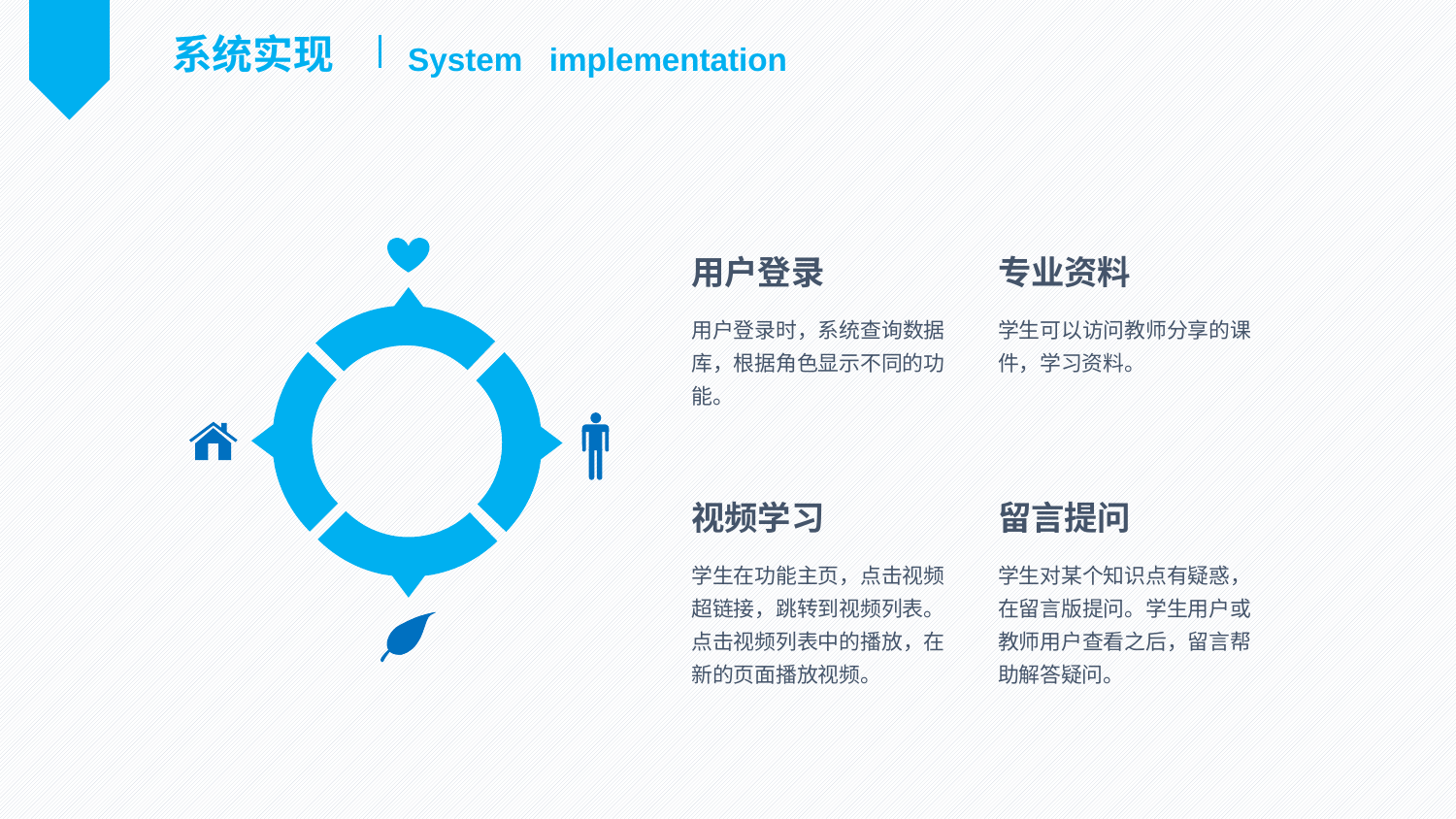

系统实现
System   implementation

用户登录
专业资料

用户登录时，系统查询数据库，根据角色显示不同的功能。
学生可以访问教师分享的课件，学习资料。

视频学习
留言提问
学生在功能主页，点击视频超链接，跳转到视频列表。点击视频列表中的播放，在新的页面播放视频。
学生对某个知识点有疑惑，在留言版提问。学生用户或教师用户查看之后，留言帮助解答疑问。

延时符